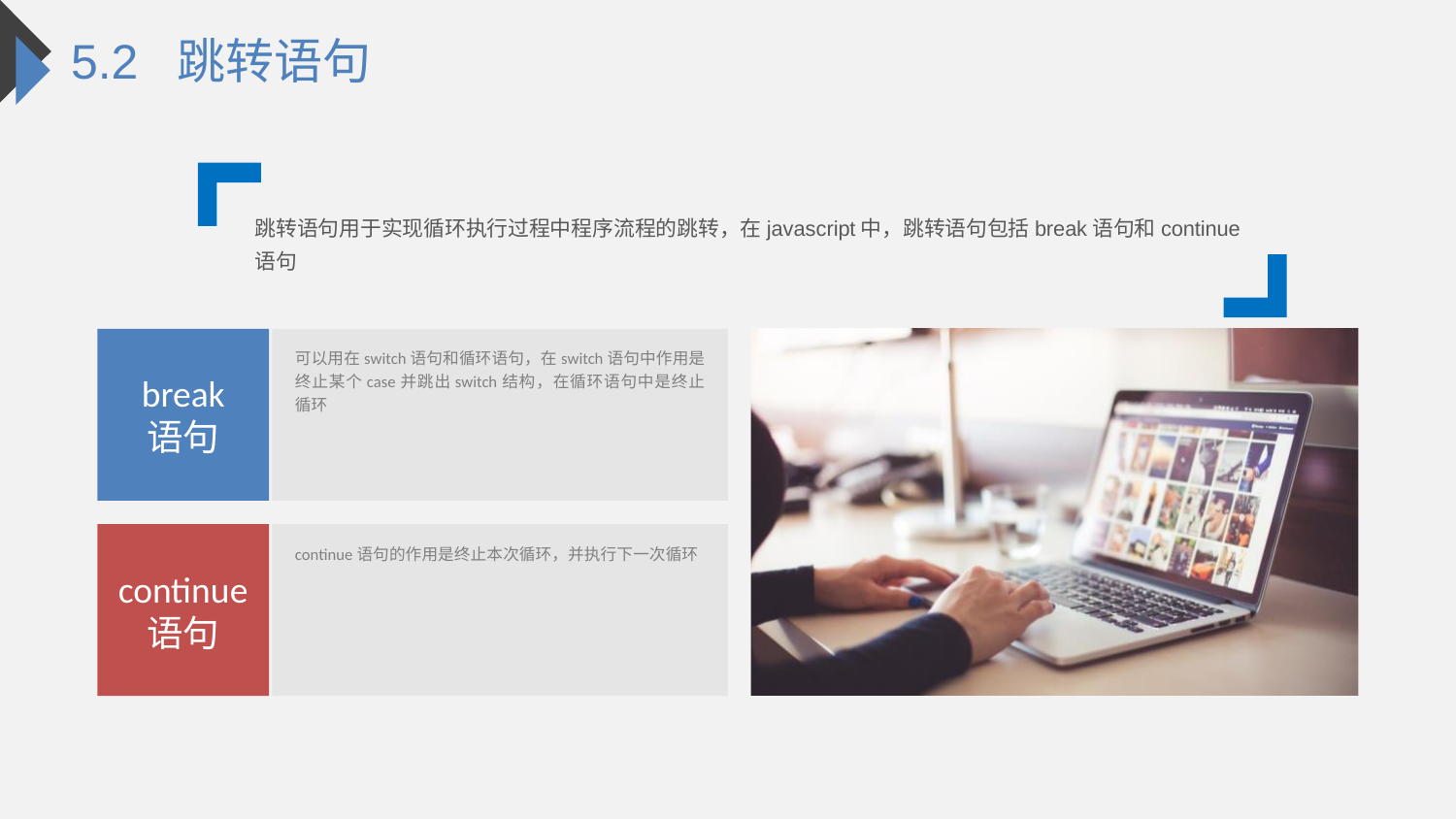

5.2  跳转语句

跳转语句用于实现循环执行过程中程序流程的跳转，在javascript中，跳转语句包括break语句和continue语句

break
语句

可以用在switch语句和循环语句，在switch语句中作用是终止某个case并跳出switch结构，在循环语句中是终止循环
continue
语句

continue语句的作用是终止本次循环，并执行下一次循环